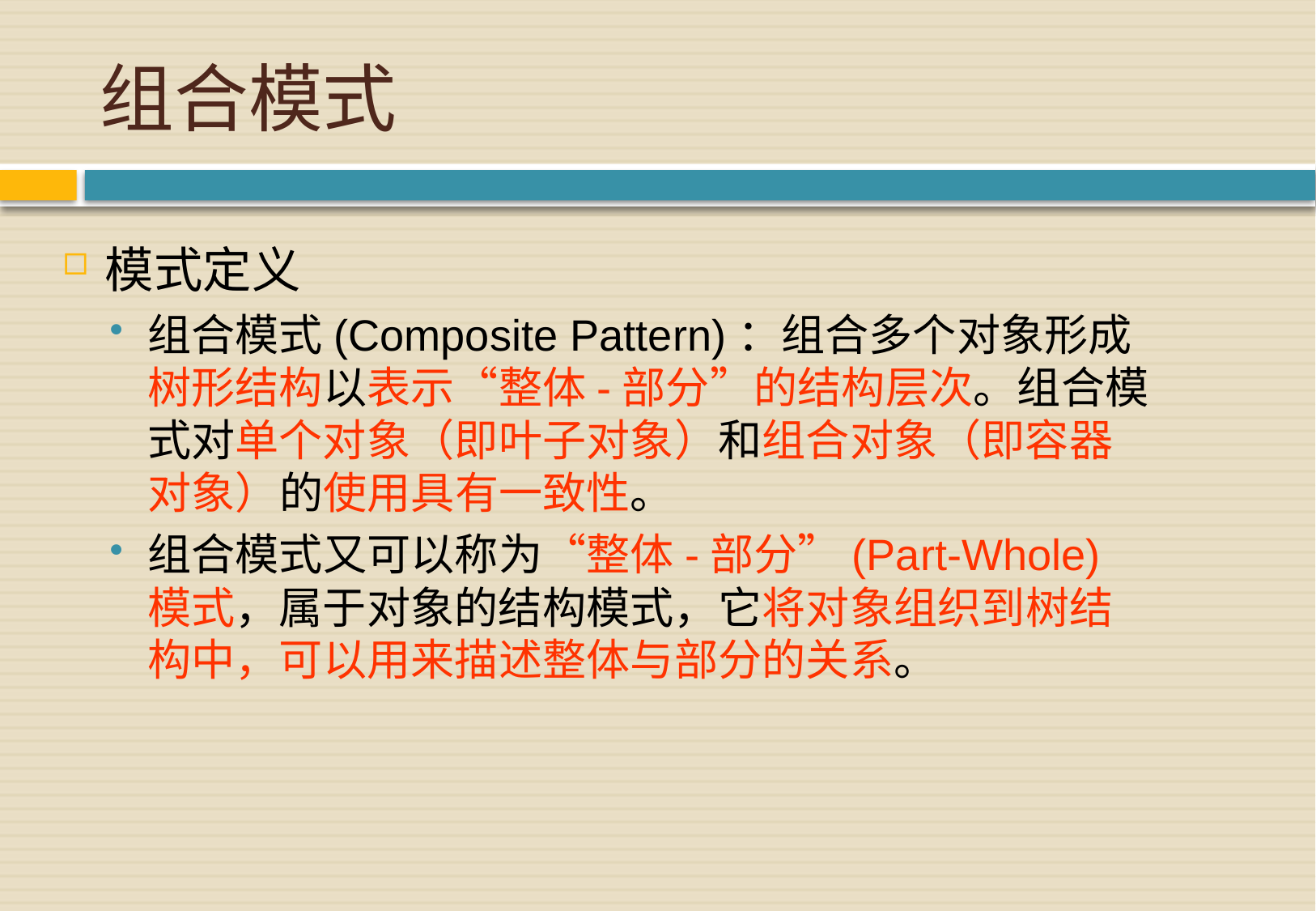

# 组合模式
模式定义
组合模式(Composite Pattern)：组合多个对象形成树形结构以表示“整体-部分”的结构层次。组合模式对单个对象（即叶子对象）和组合对象（即容器对象）的使用具有一致性。
组合模式又可以称为“整体-部分”(Part-Whole)模式，属于对象的结构模式，它将对象组织到树结构中，可以用来描述整体与部分的关系。